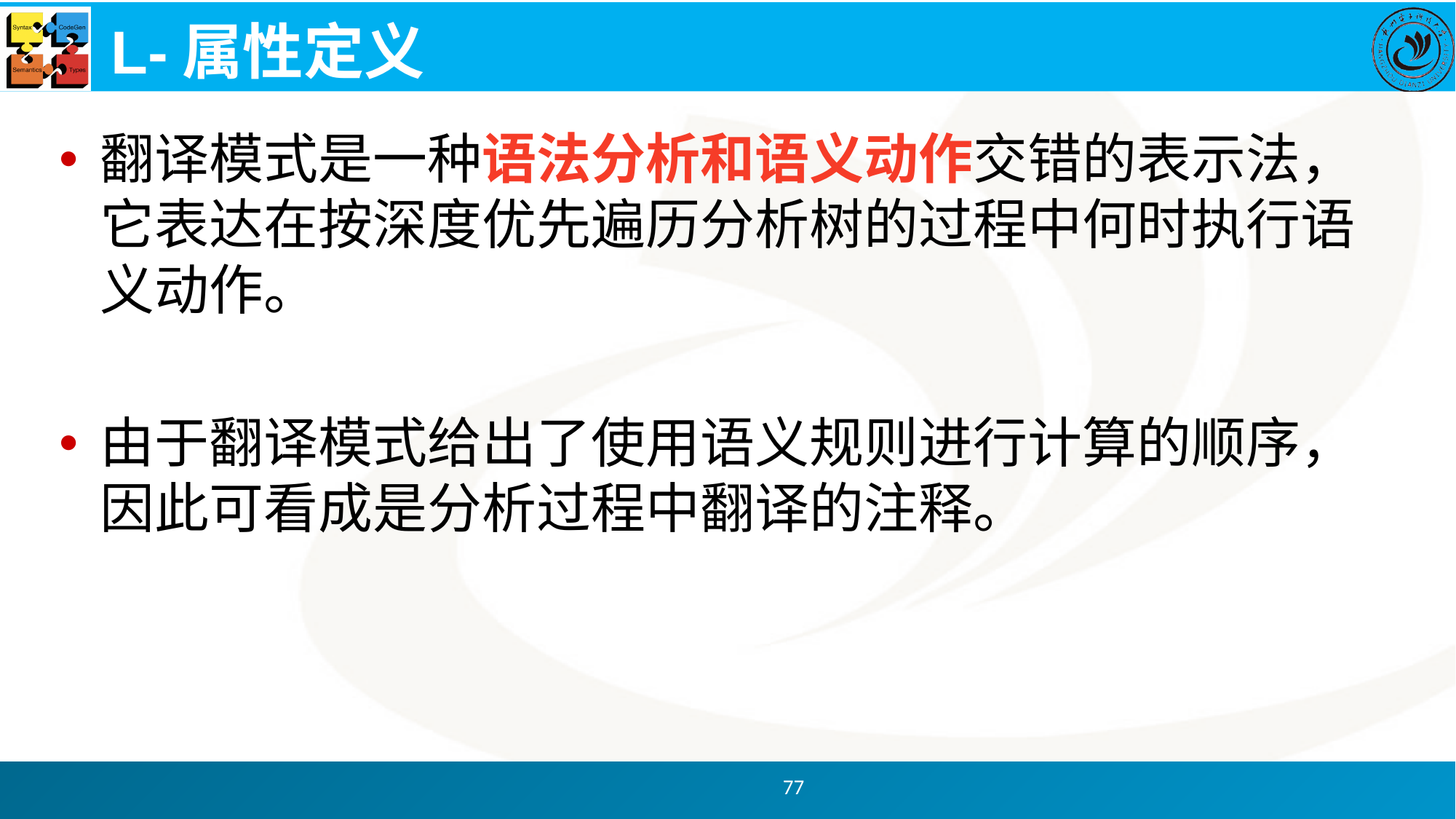

# L-属性定义
翻译模式是一种语法分析和语义动作交错的表示法，它表达在按深度优先遍历分析树的过程中何时执行语义动作。

由于翻译模式给出了使用语义规则进行计算的顺序，因此可看成是分析过程中翻译的注释。
77